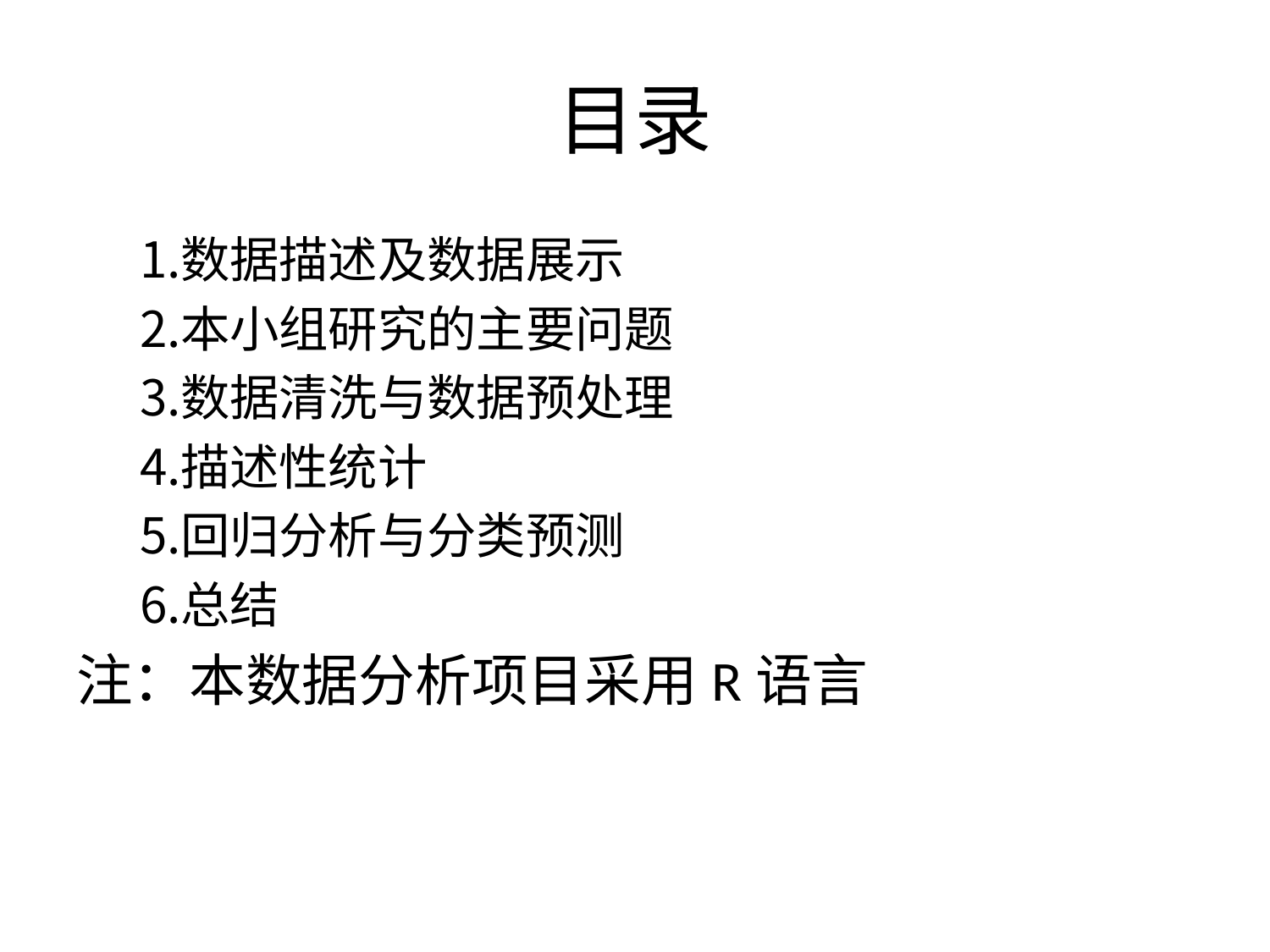

# 目录
数据描述及数据展示
本小组研究的主要问题
数据清洗与数据预处理
描述性统计
回归分析与分类预测
总结
注：本数据分析项目采用R语言